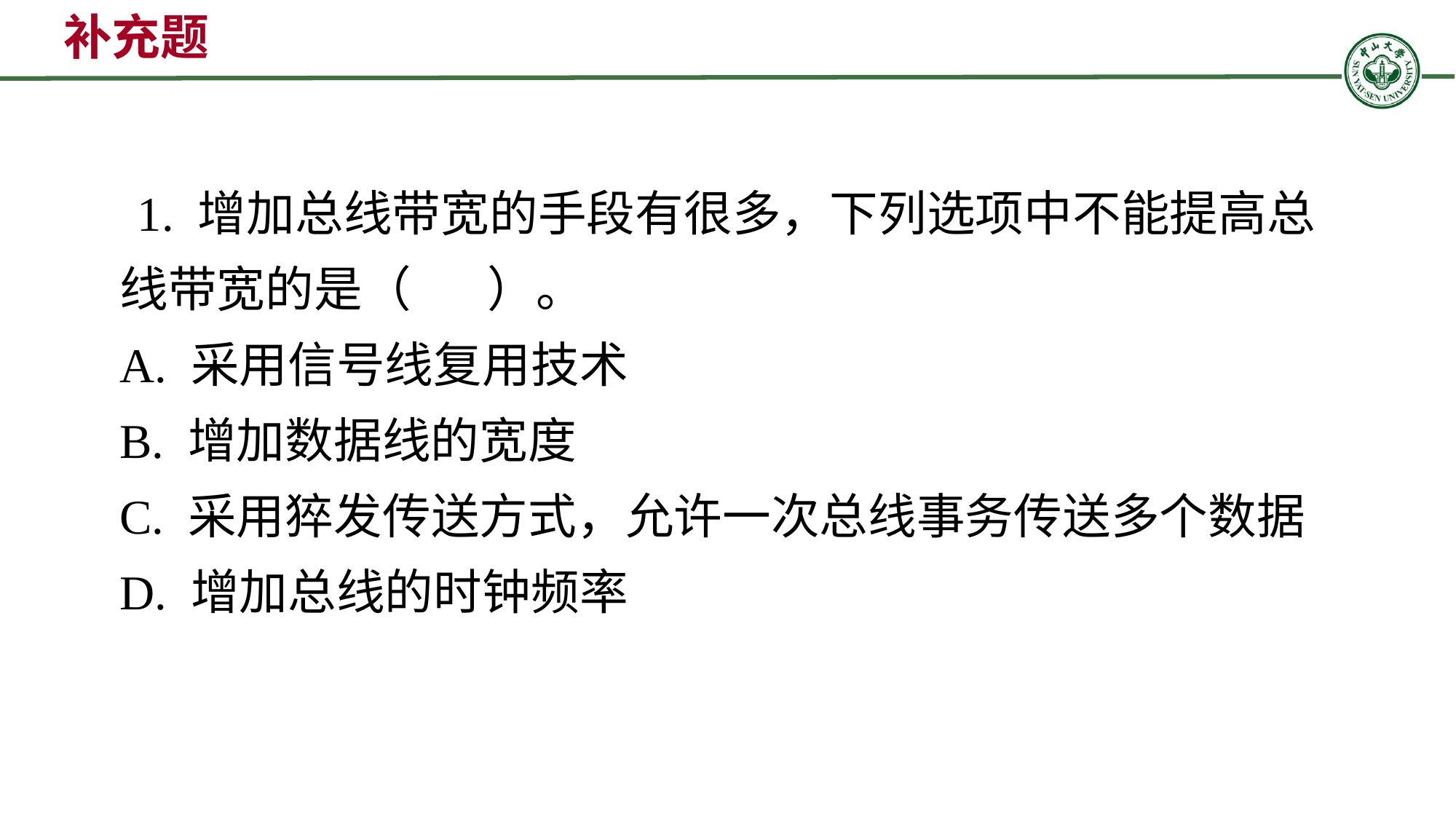

补充题
     1. 增加总线带宽的手段有很多，下列选项中不能提高总线带宽的是（       ）。
	A. 采用信号线复用技术
	B. 增加数据线的宽度
	C. 采用猝发传送方式，允许一次总线事务传送多个数据
	D. 增加总线的时钟频率